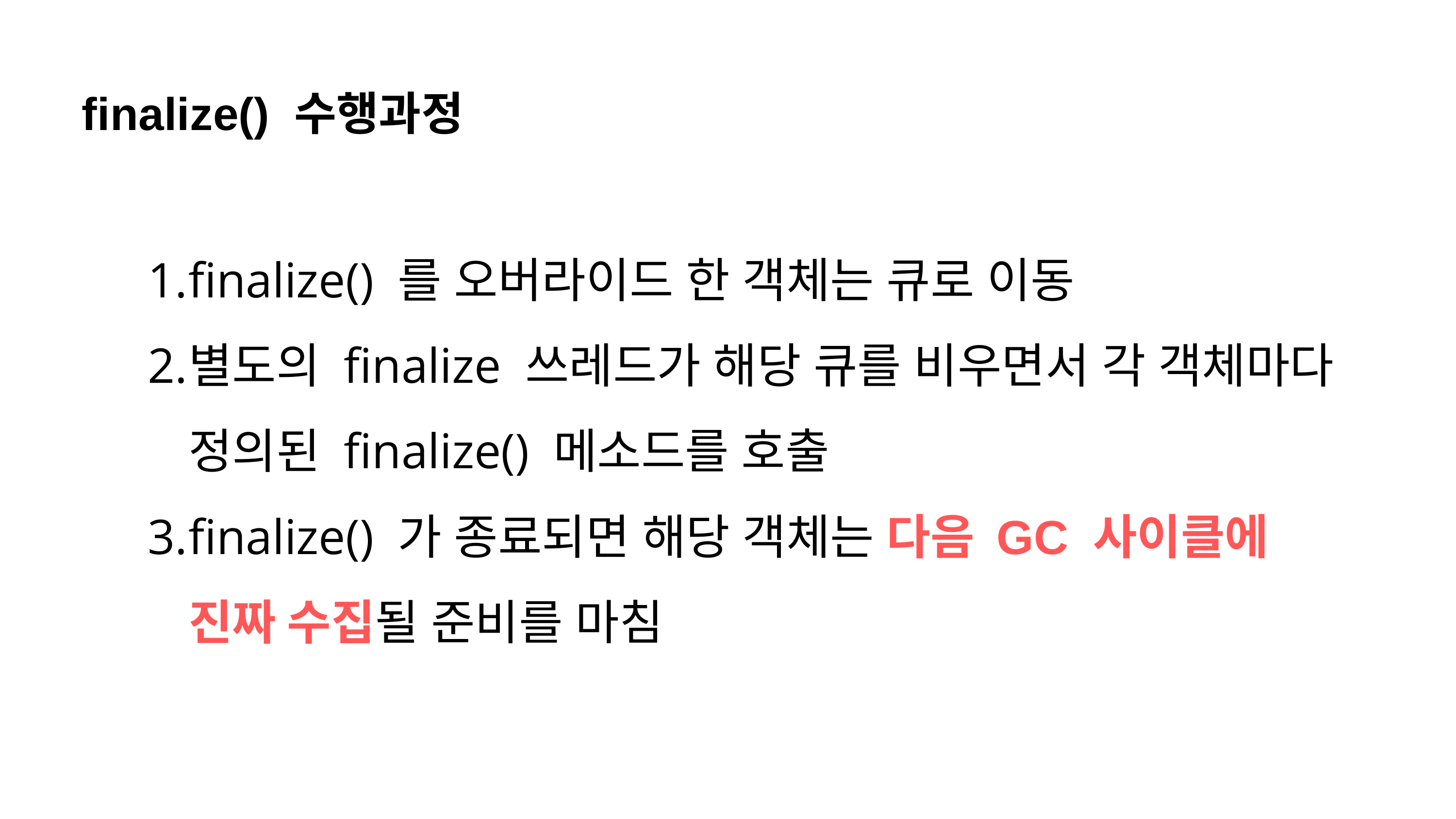

finalize() 수행과정
finalize() 를 오버라이드 한 객체는 큐로 이동
별도의 finalize 쓰레드가 해당 큐를 비우면서 각 객체마다 정의된 finalize() 메소드를 호출
finalize() 가 종료되면 해당 객체는 다음 GC 사이클에 진짜 수집될 준비를 마침